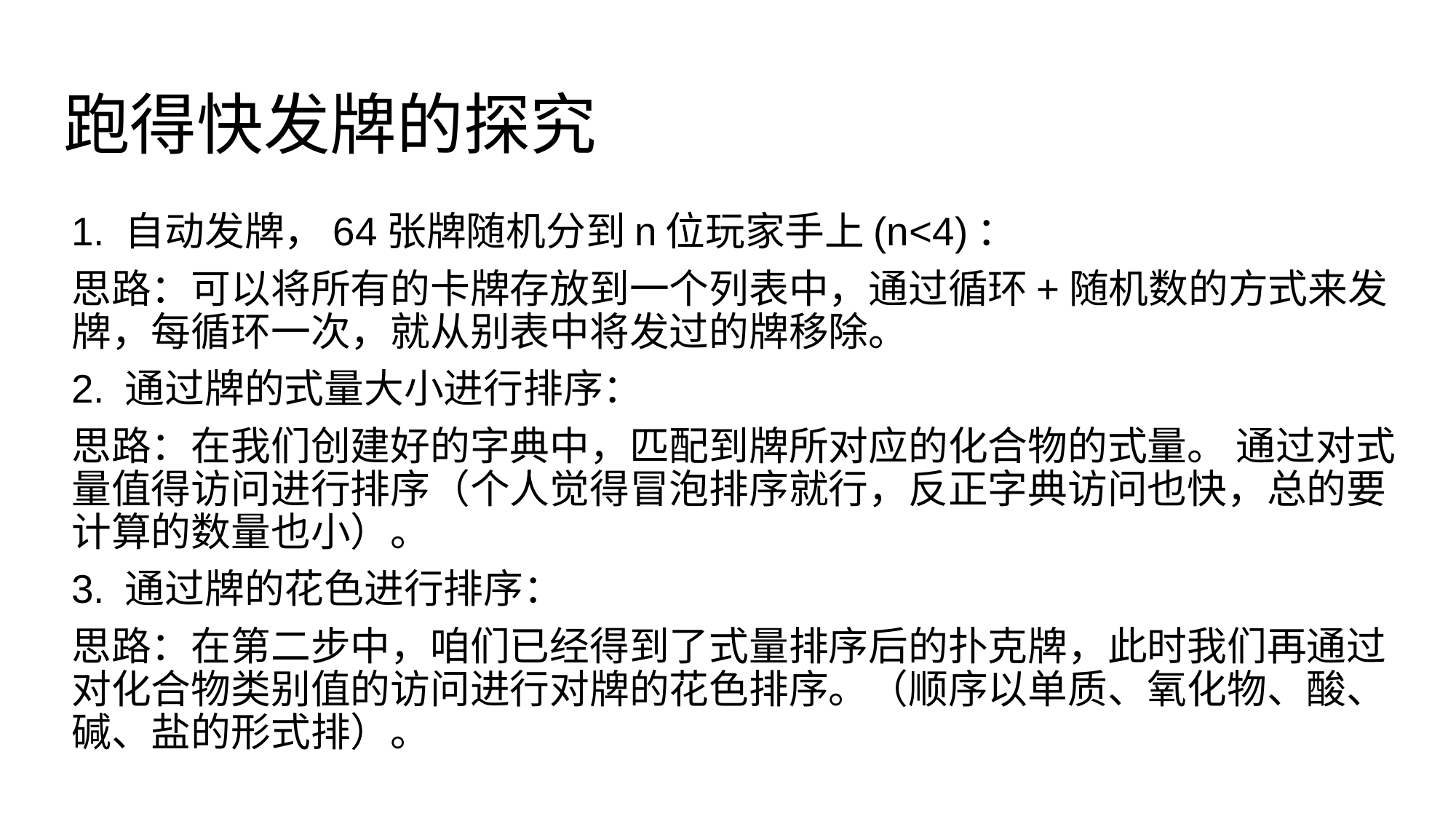

# 跑得快发牌的探究
1. 自动发牌，64张牌随机分到n位玩家手上(n<4)：
思路：可以将所有的卡牌存放到一个列表中，通过循环+随机数的方式来发牌，每循环一次，就从别表中将发过的牌移除。
2. 通过牌的式量大小进行排序：
思路：在我们创建好的字典中，匹配到牌所对应的化合物的式量。 通过对式量值得访问进行排序（个人觉得冒泡排序就行，反正字典访问也快，总的要计算的数量也小）。
3. 通过牌的花色进行排序：
思路：在第二步中，咱们已经得到了式量排序后的扑克牌，此时我们再通过对化合物类别值的访问进行对牌的花色排序。（顺序以单质、氧化物、酸、碱、盐的形式排）。